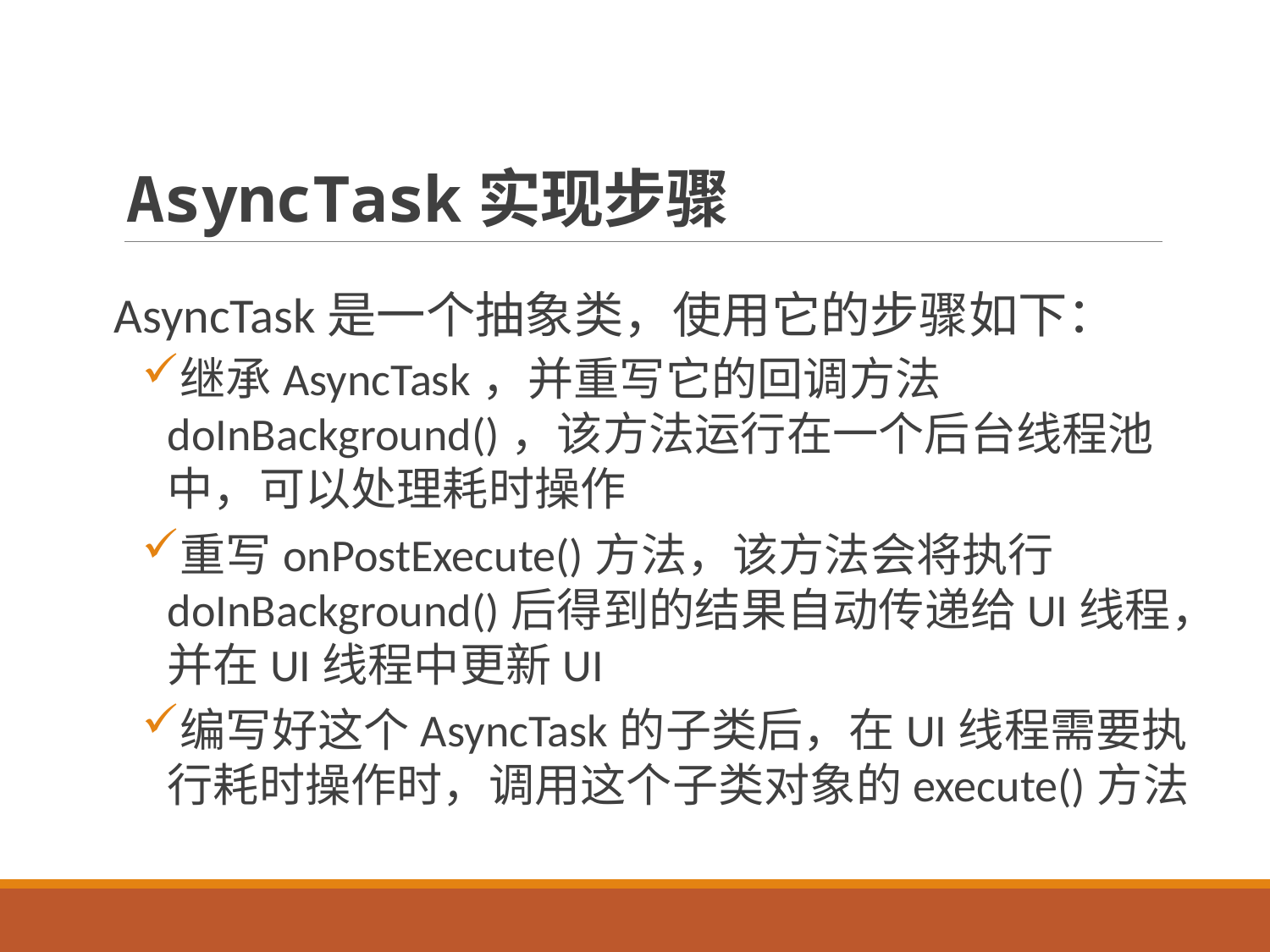

# AsyncTask实现步骤
AsyncTask是一个抽象类，使用它的步骤如下：
继承AsyncTask，并重写它的回调方法doInBackground()，该方法运行在一个后台线程池中，可以处理耗时操作
重写onPostExecute()方法，该方法会将执行doInBackground()后得到的结果自动传递给UI线程，并在UI线程中更新UI
编写好这个AsyncTask的子类后，在UI线程需要执行耗时操作时，调用这个子类对象的execute()方法